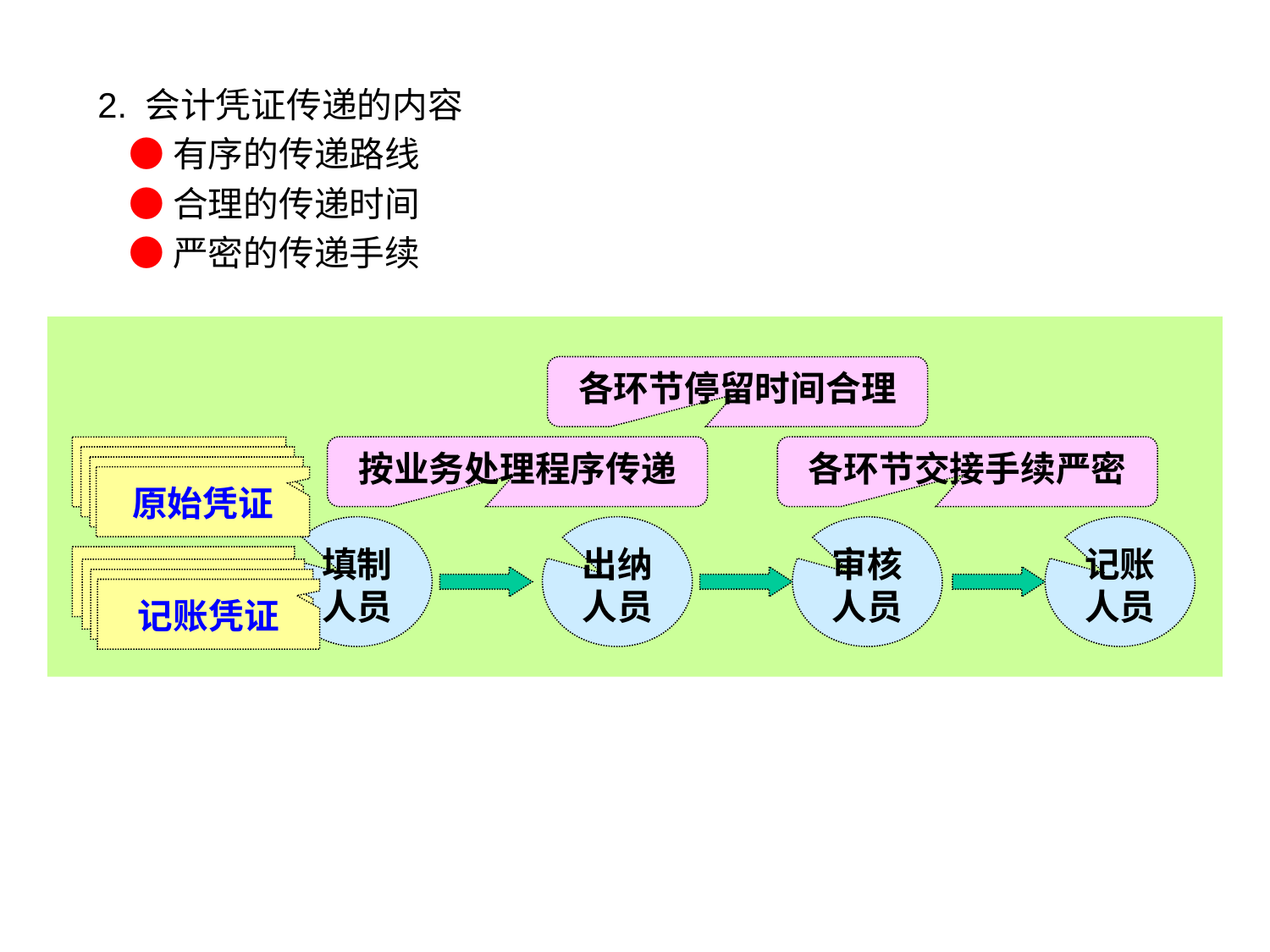

2. 会计凭证传递的内容
    ●有序的传递路线
    ●合理的传递时间
    ●严密的传递手续

原始凭证
填制人员
出纳人员
审核人员
记账人员
证
记账凭证
记账凭证
记账凭证

各环节停留时间合理
按业务处理程序传递
各环节交接手续严密